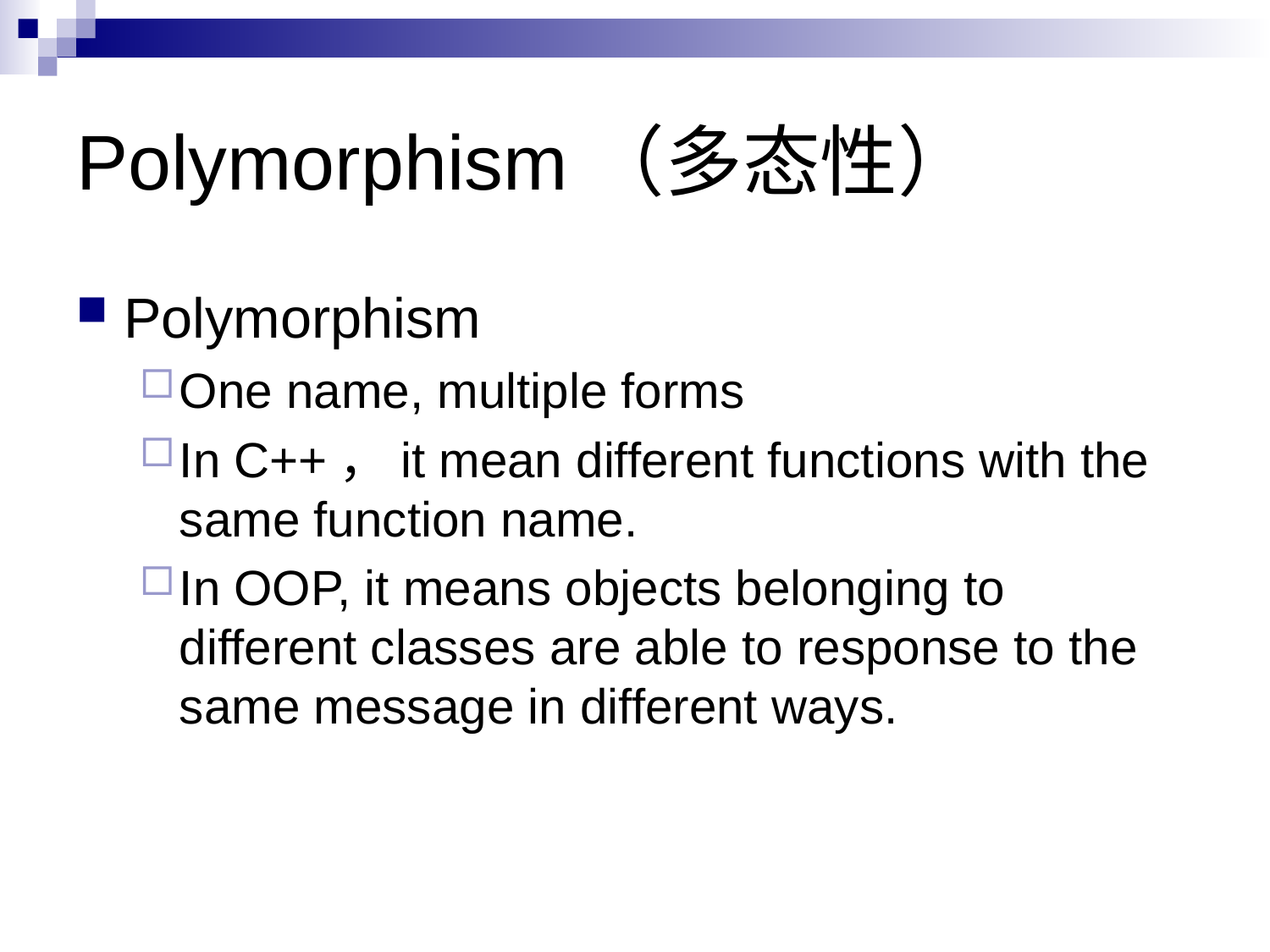

# Polymorphism（多态性）
Polymorphism
One name, multiple forms
In C++，it mean different functions with the same function name.
In OOP, it means objects belonging to different classes are able to response to the same message in different ways.